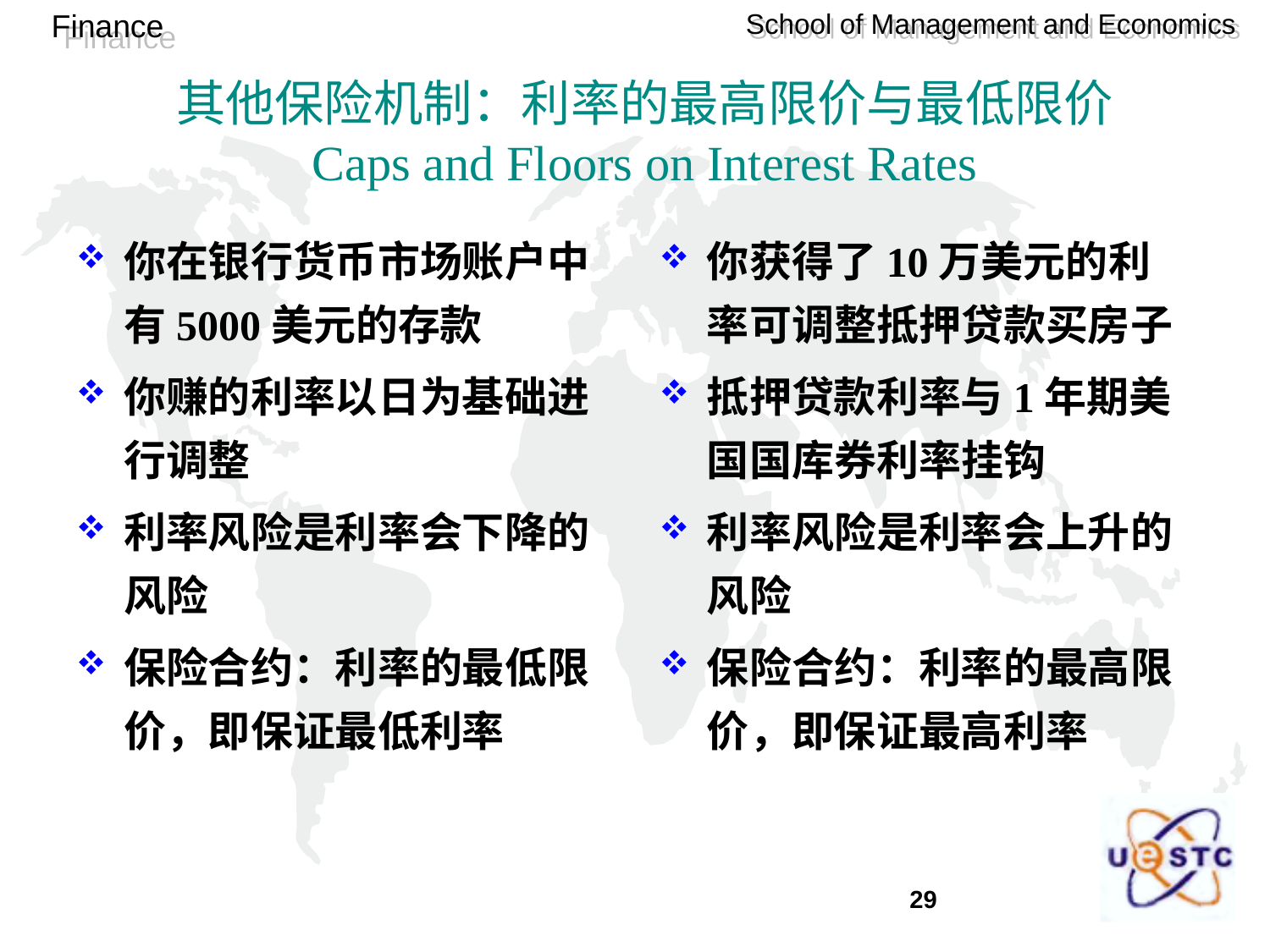

其他保险机制：利率的最高限价与最低限价
Caps and Floors on Interest Rates
你在银行货币市场账户中有5000美元的存款
你赚的利率以日为基础进行调整
利率风险是利率会下降的风险
保险合约：利率的最低限价，即保证最低利率
你获得了10万美元的利率可调整抵押贷款买房子
抵押贷款利率与1年期美国国库券利率挂钩
利率风险是利率会上升的风险
保险合约：利率的最高限价，即保证最高利率